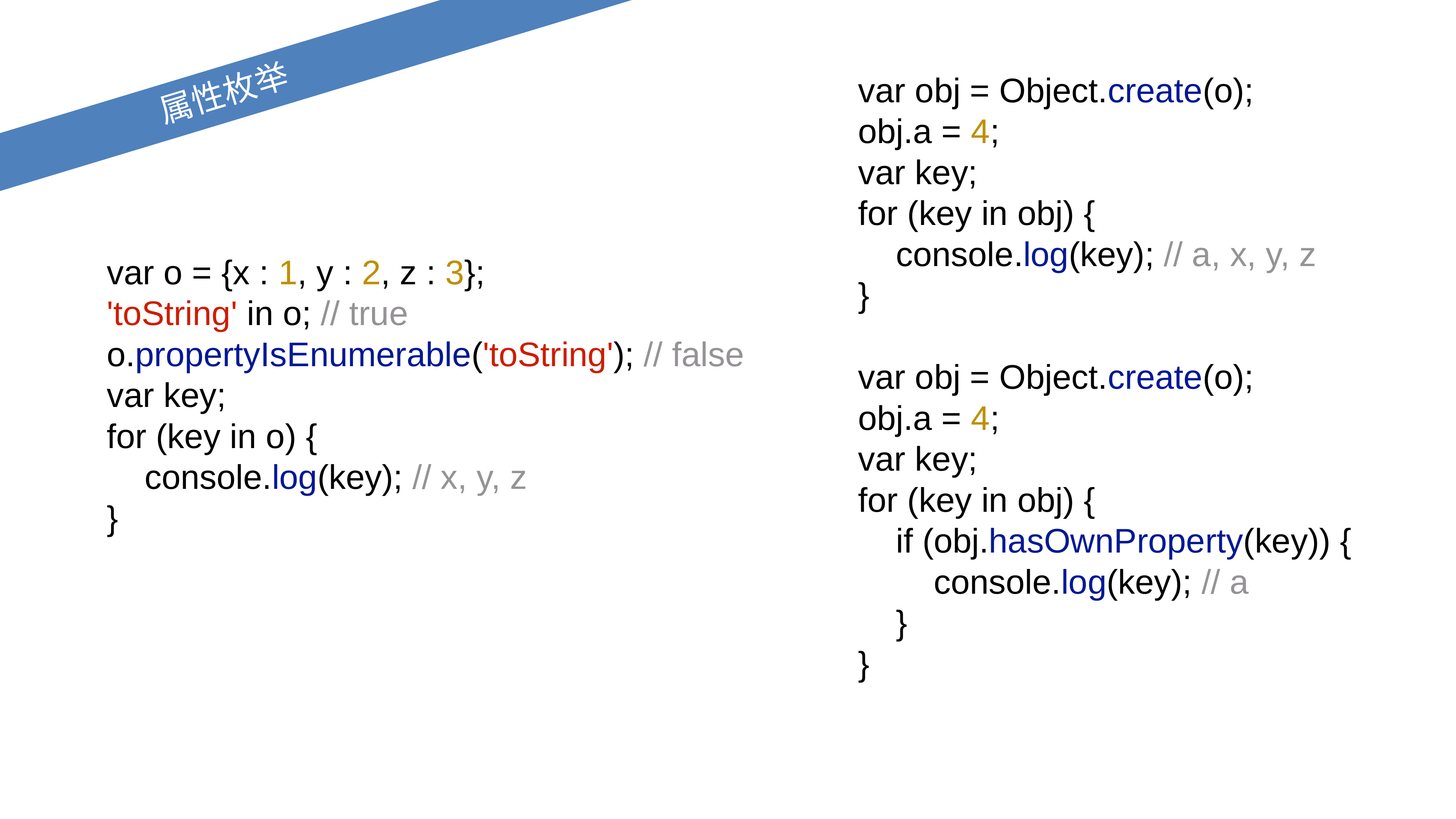

var obj = Object.create(o);
obj.a = 4;
var key;
for (key in obj) {
    console.log(key); // a, x, y, z
}

var obj = Object.create(o);
obj.a = 4;
var key;
for (key in obj) {
    if (obj.hasOwnProperty(key)) {
        console.log(key); // a
    }
}
属性枚举
var o = {x : 1, y : 2, z : 3};
'toString' in o; // true
o.propertyIsEnumerable('toString'); // false
var key;
for (key in o) {
    console.log(key); // x, y, z
}
18